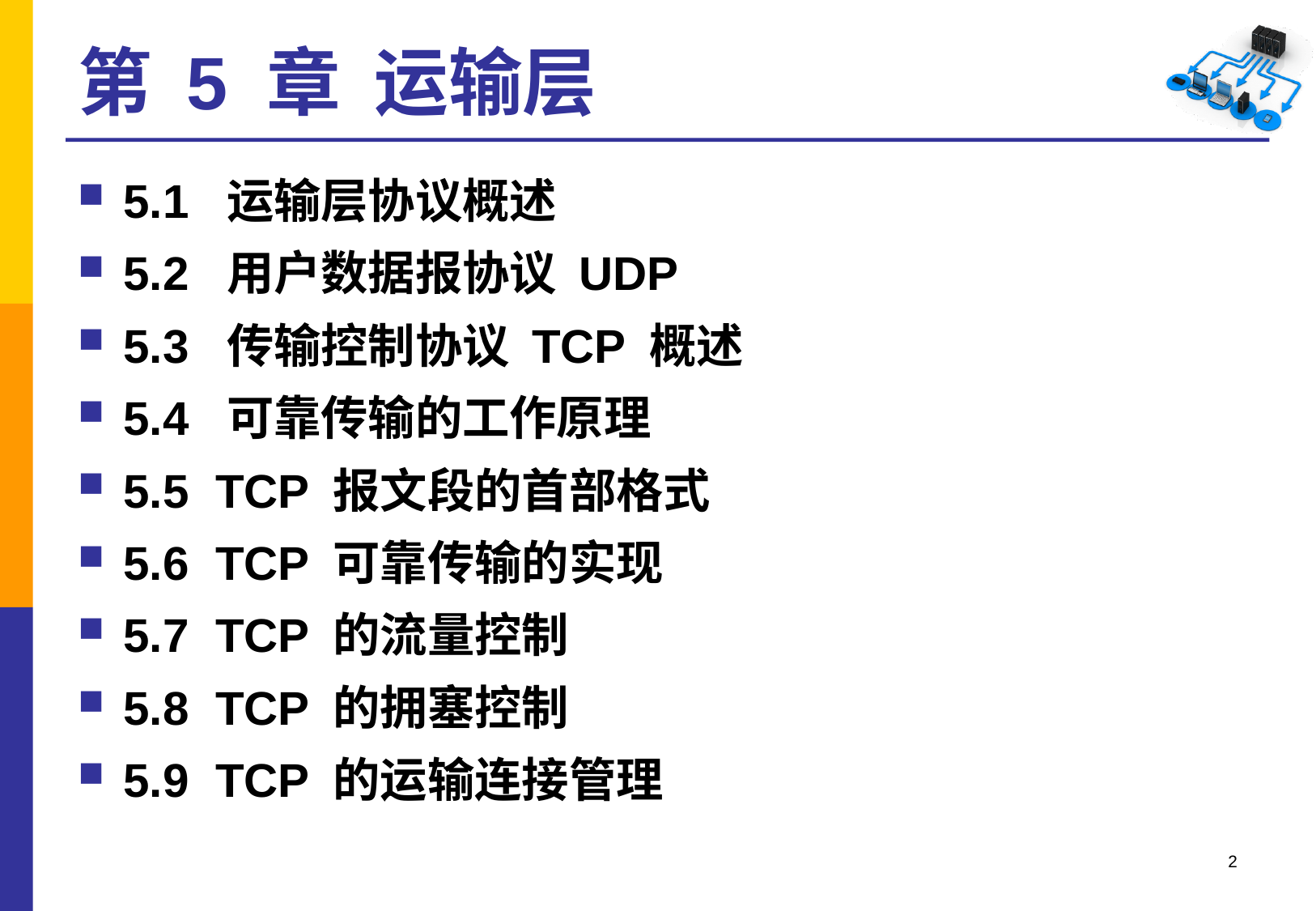

# 第 5 章  运输层
5.1  运输层协议概述
5.2  用户数据报协议 UDP
5.3  传输控制协议 TCP 概述
5.4  可靠传输的工作原理
5.5  TCP 报文段的首部格式
5.6  TCP 可靠传输的实现
5.7  TCP 的流量控制
5.8  TCP 的拥塞控制
5.9  TCP 的运输连接管理
2